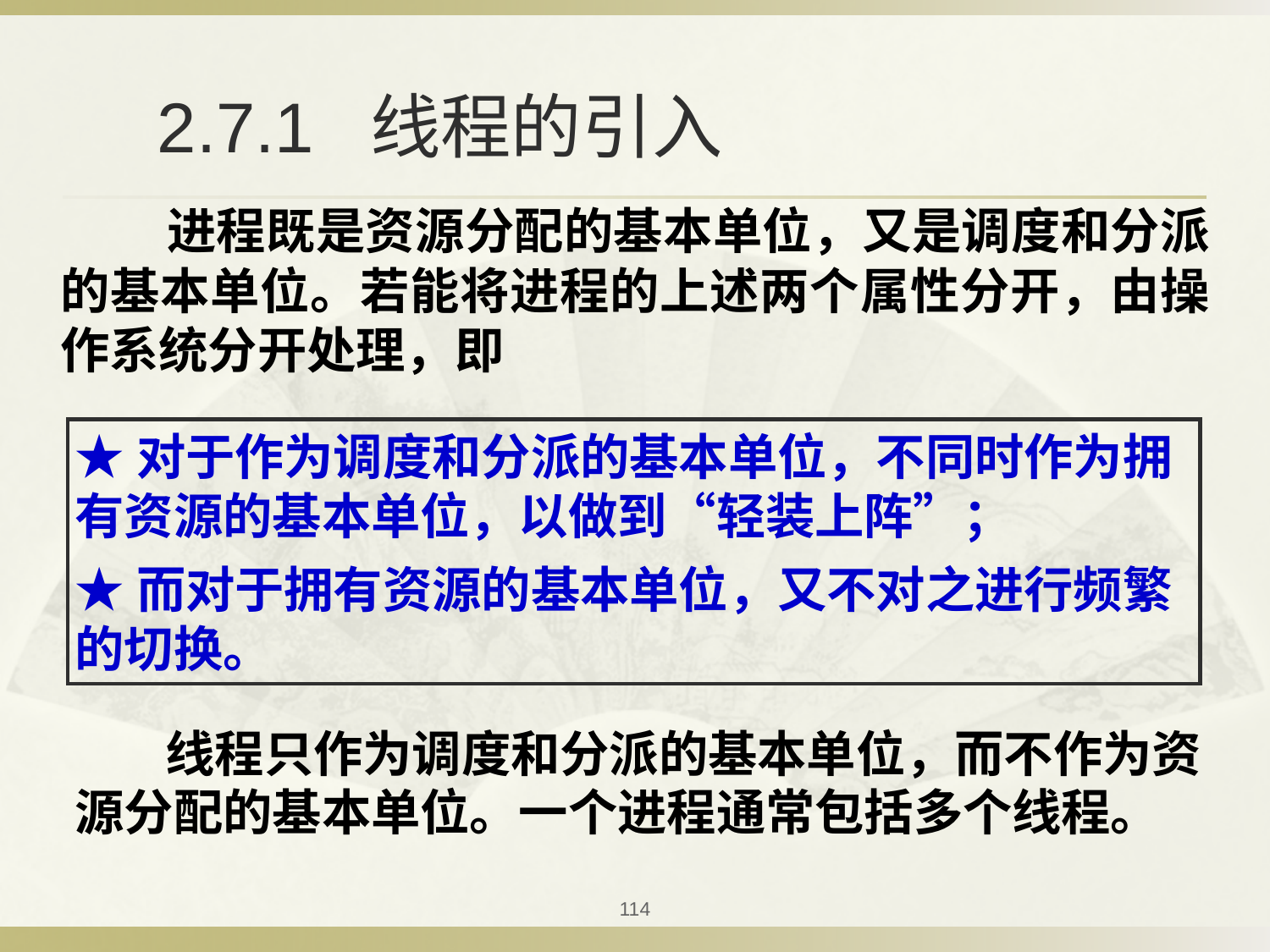

2.7.1  线程的引入
       进程既是资源分配的基本单位，又是调度和分派的基本单位。若能将进程的上述两个属性分开，由操作系统分开处理，即
★对于作为调度和分派的基本单位，不同时作为拥有资源的基本单位，以做到“轻装上阵”；
★而对于拥有资源的基本单位，又不对之进行频繁的切换。
       线程只作为调度和分派的基本单位，而不作为资源分配的基本单位。一个进程通常包括多个线程。
114